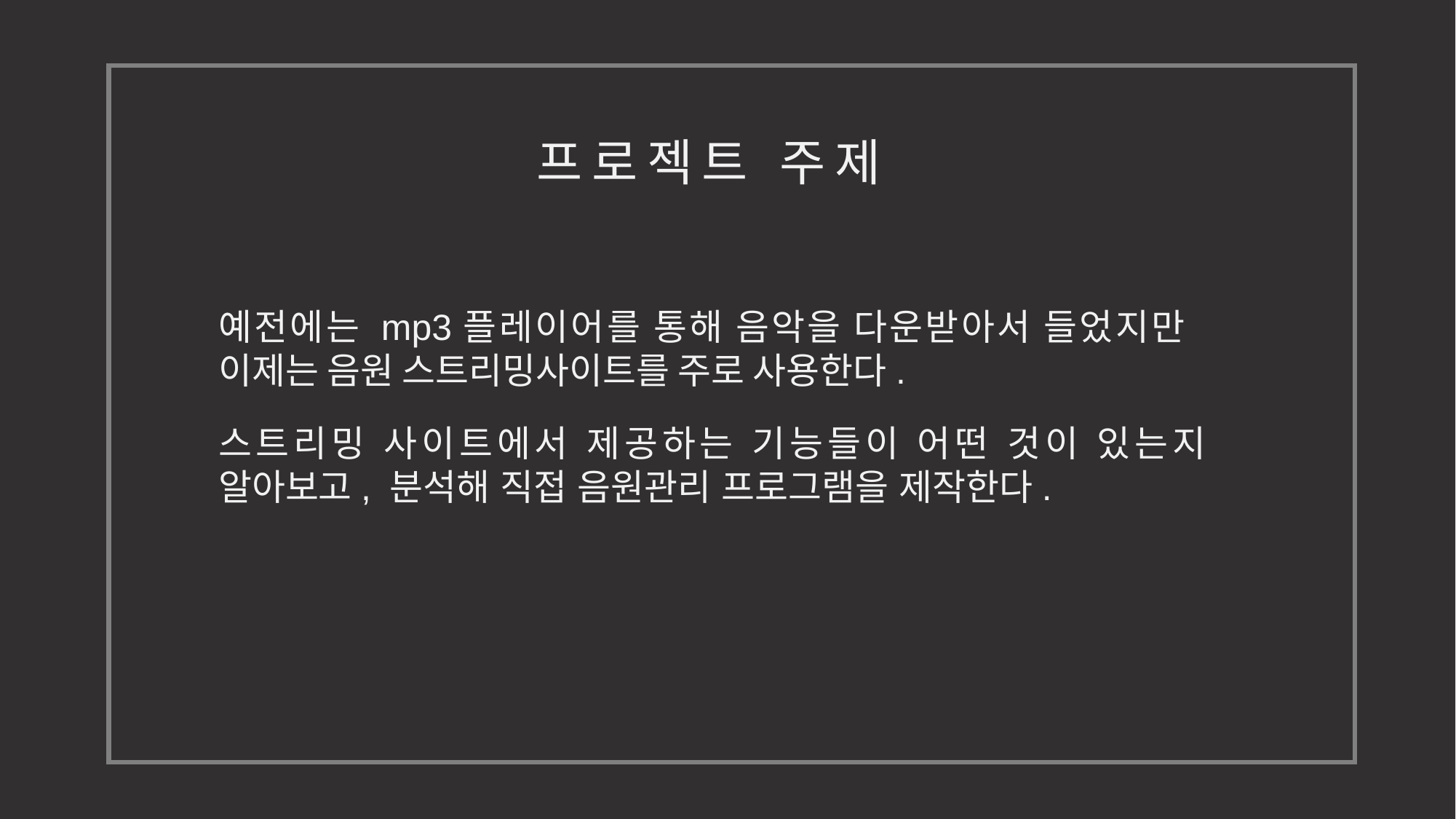

프로젝트 주제
예전에는 mp3플레이어를 통해 음악을 다운받아서 들었지만   이제는 음원 스트리밍사이트를 주로 사용한다.

스트리밍 사이트에서 제공하는 기능들이 어떤 것이 있는지 알아보고, 분석해 직접 음원관리 프로그램을 제작한다.